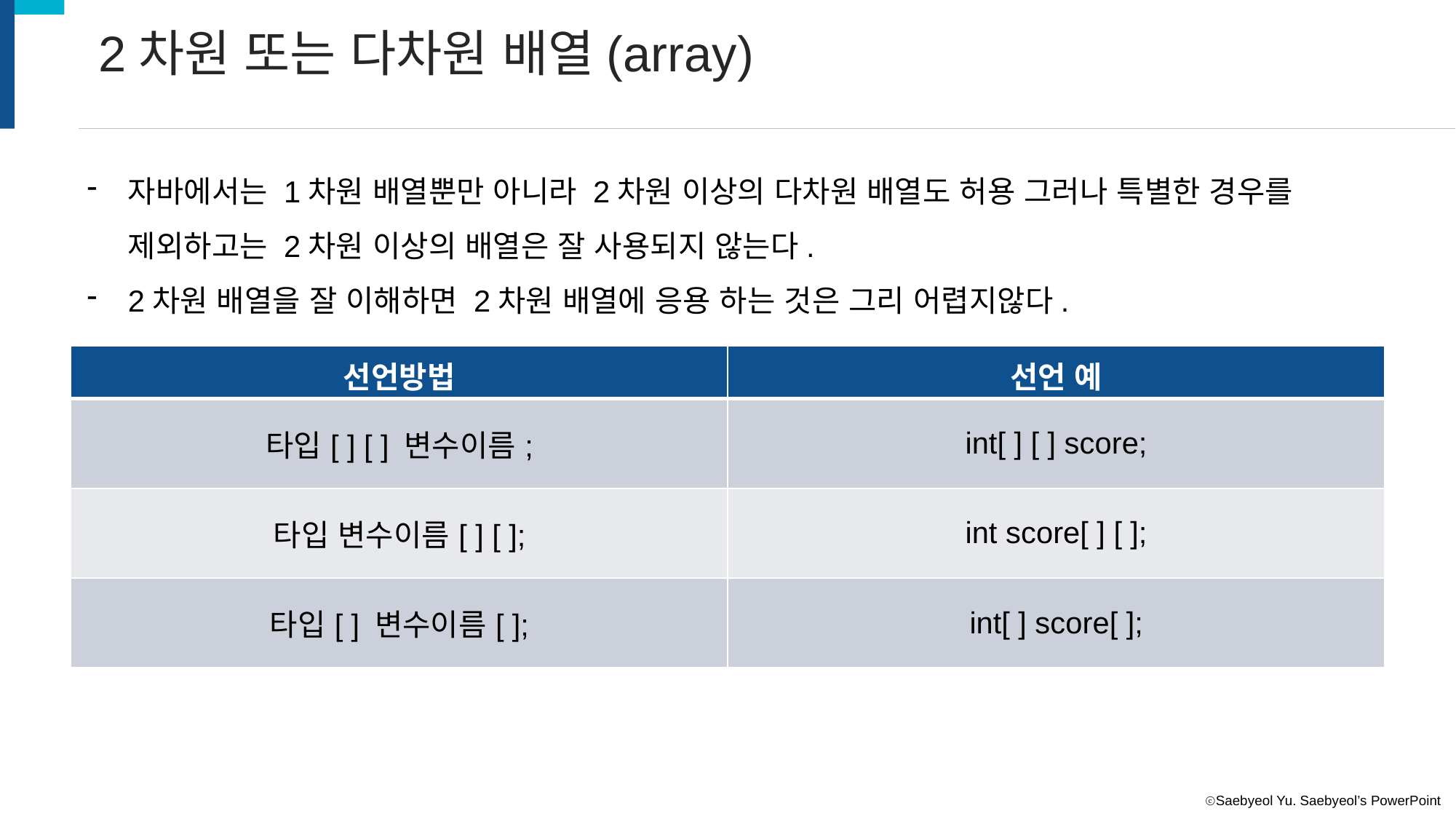

2차원 또는 다차원 배열(array)
자바에서는 1차원 배열뿐만 아니라 2차원 이상의 다차원 배열도 허용 그러나 특별한 경우를 제외하고는 2차원 이상의 배열은 잘 사용되지 않는다.
2차원 배열을 잘 이해하면 2차원 배열에 응용 하는 것은 그리 어렵지않다.
| 선언방법 | 선언 예 |
| --- | --- |
| 타입[ ] [ ] 변수이름; | int[ ] [ ] score; |
| 타입 변수이름[ ] [ ]; | int score[ ] [ ]; |
| 타입[ ] 변수이름[ ]; | int[ ] score[ ]; |